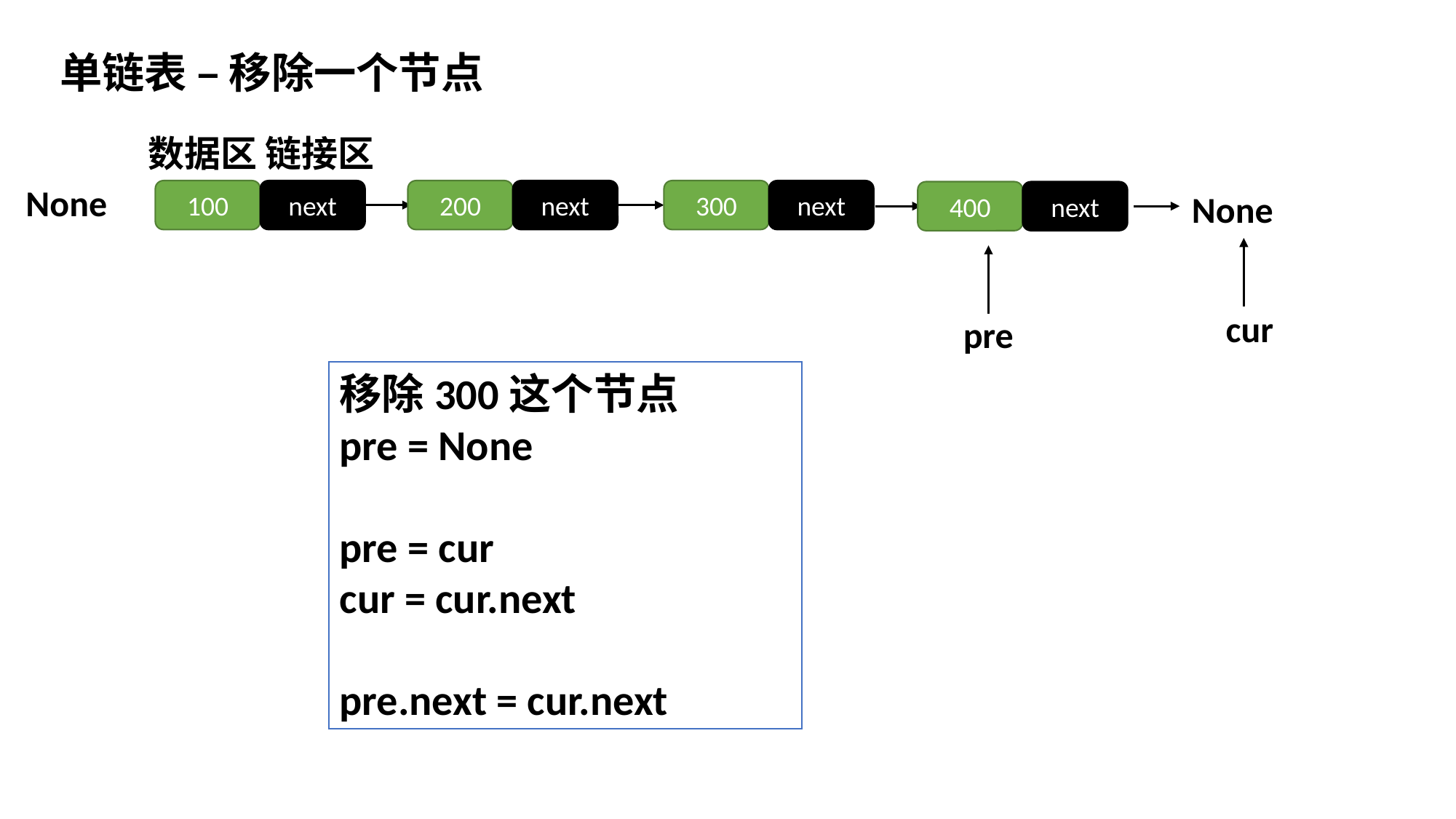

单链表 – 移除一个节点
数据区 链接区
None
100
next
200
next
300
next
400
next
None
cur
pre
移除300这个节点
pre = None

pre = cur
cur = cur.next

pre.next = cur.next